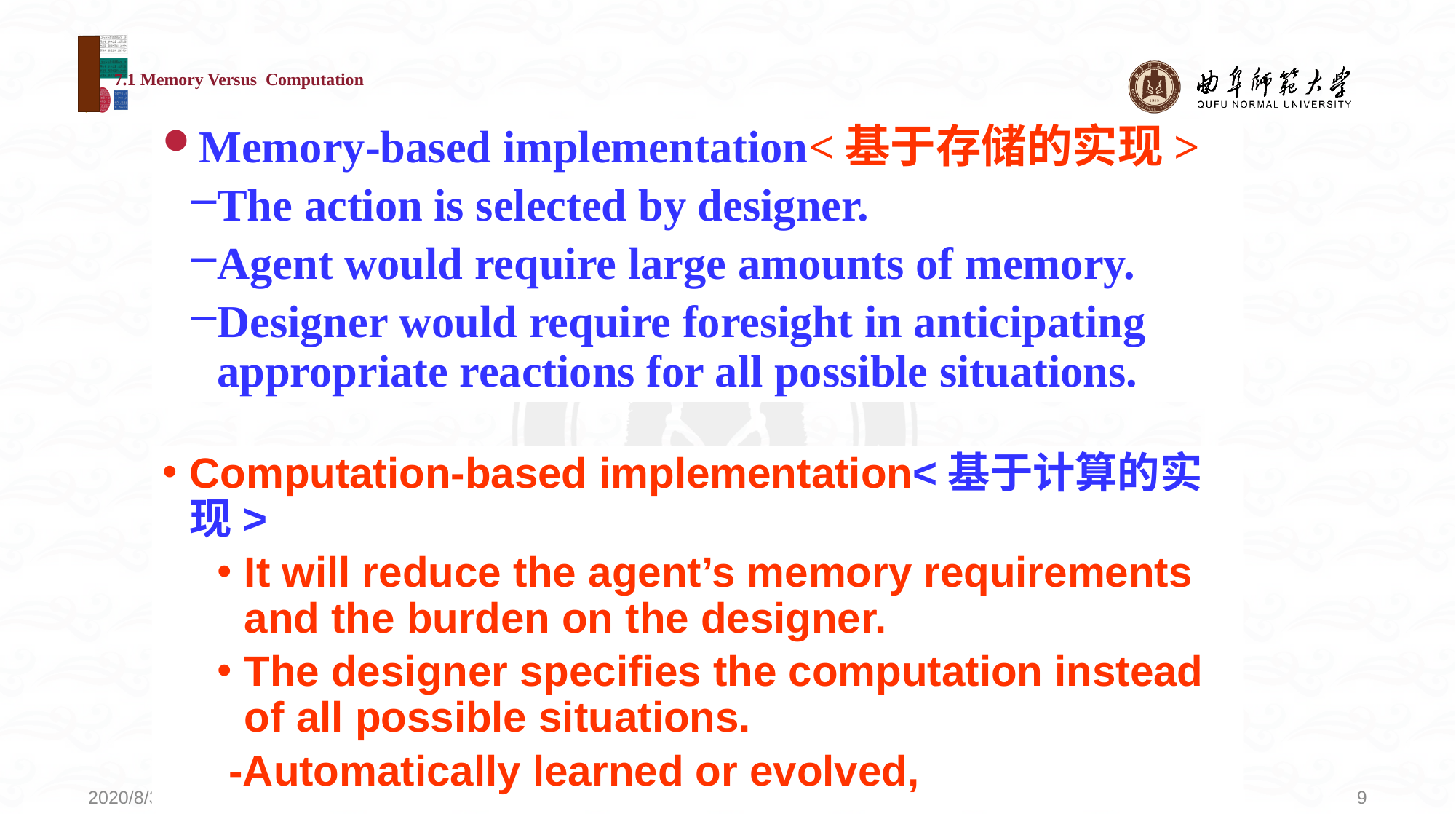

# 7.1 Memory Versus  Computation
Memory-based implementation<基于存储的实现>
The action is selected by designer.
Agent would require large amounts of memory.
Designer would require foresight in anticipating appropriate reactions for all possible situations.
Computation-based implementation<基于计算的实现>
It will reduce the agent’s memory requirements and the burden on the designer.
The designer specifies the computation instead of all possible situations.
 -Automatically learned or evolved,
学而不厌，诲人不倦
9
2020/8/3